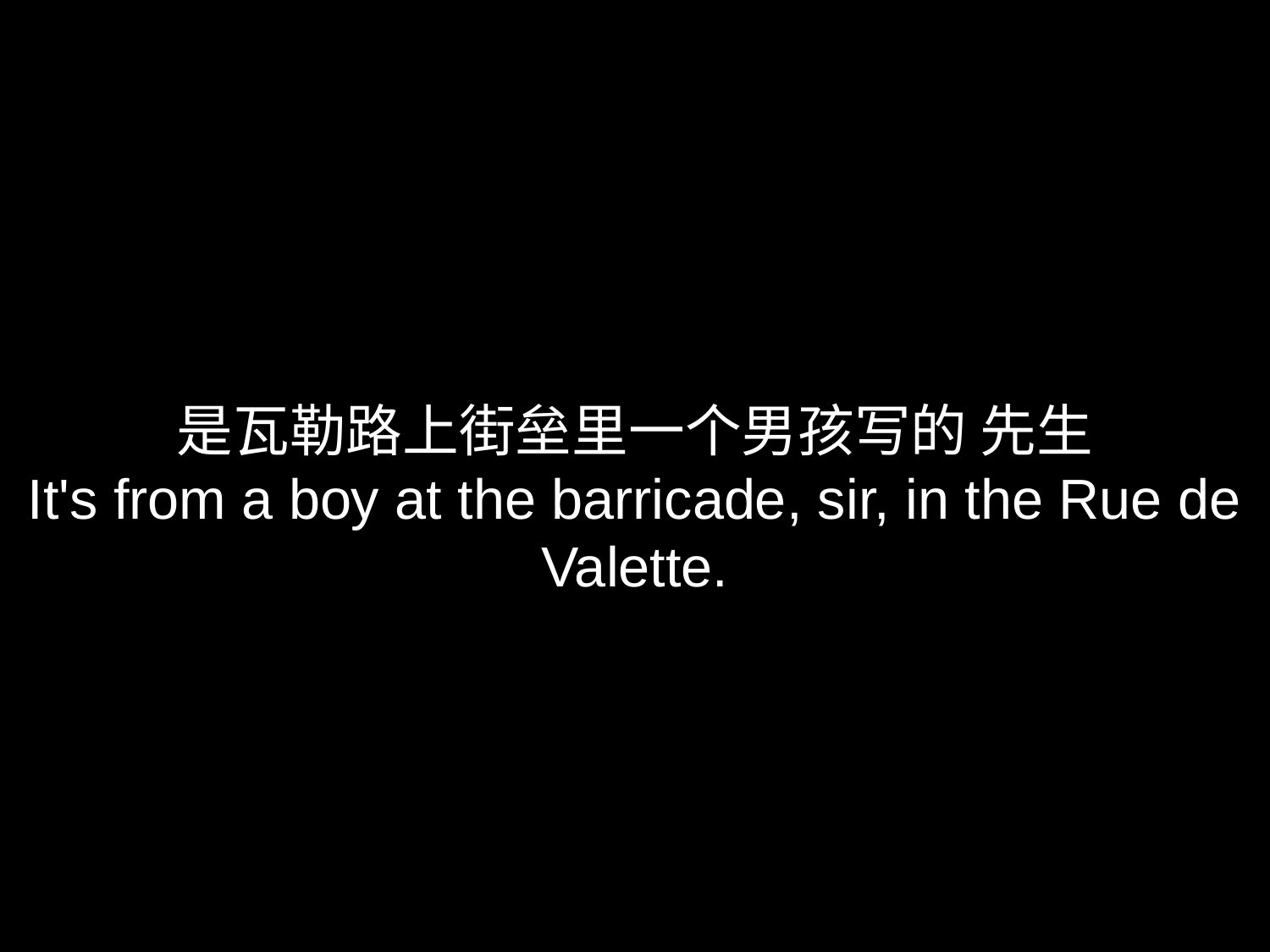

是瓦勒路上街垒里一个男孩写的 先生
It's from a boy at the barricade, sir, in the Rue de Valette.